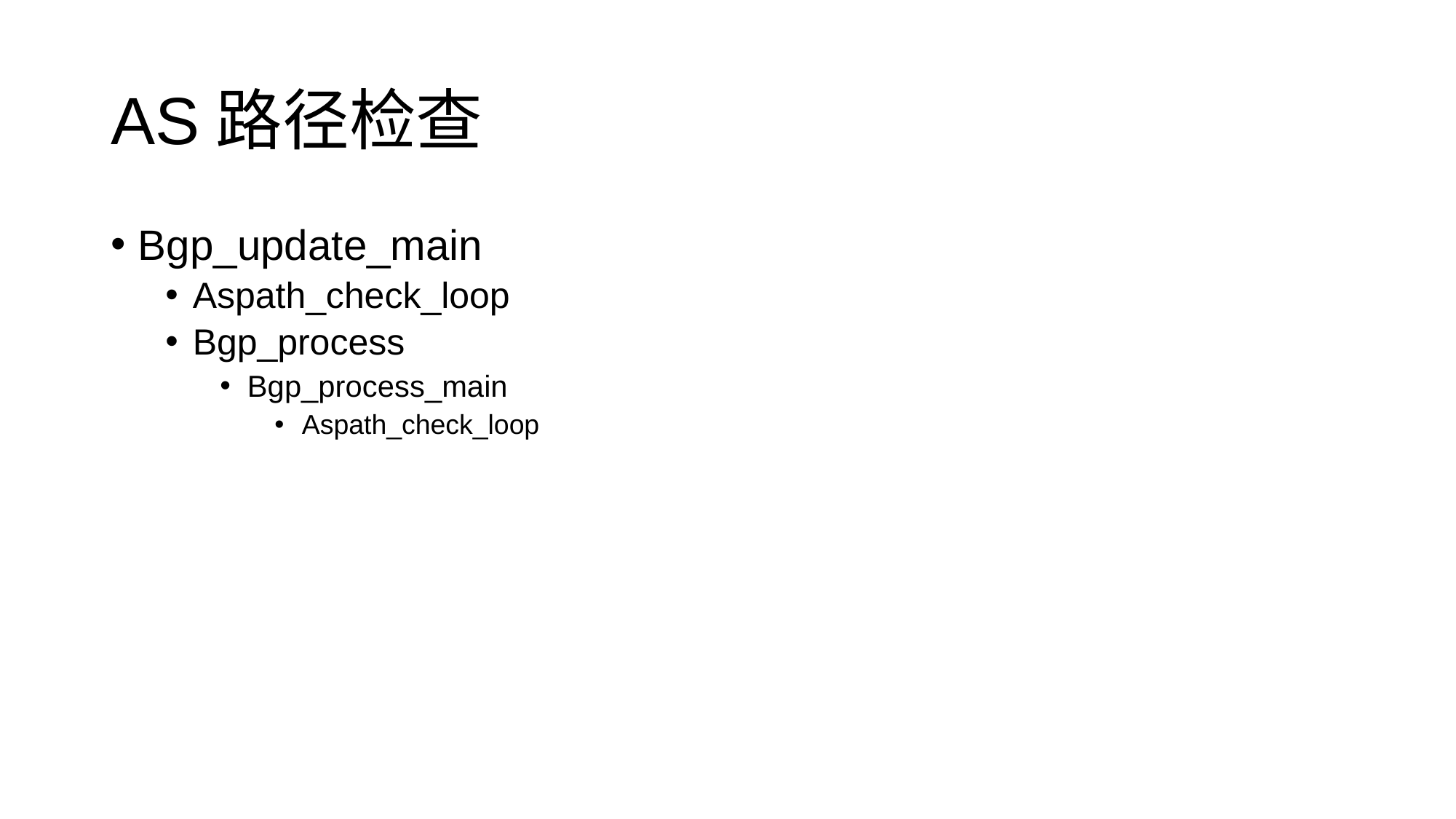

# AS路径检查
Bgp_update_main
Aspath_check_loop
Bgp_process
Bgp_process_main
Aspath_check_loop